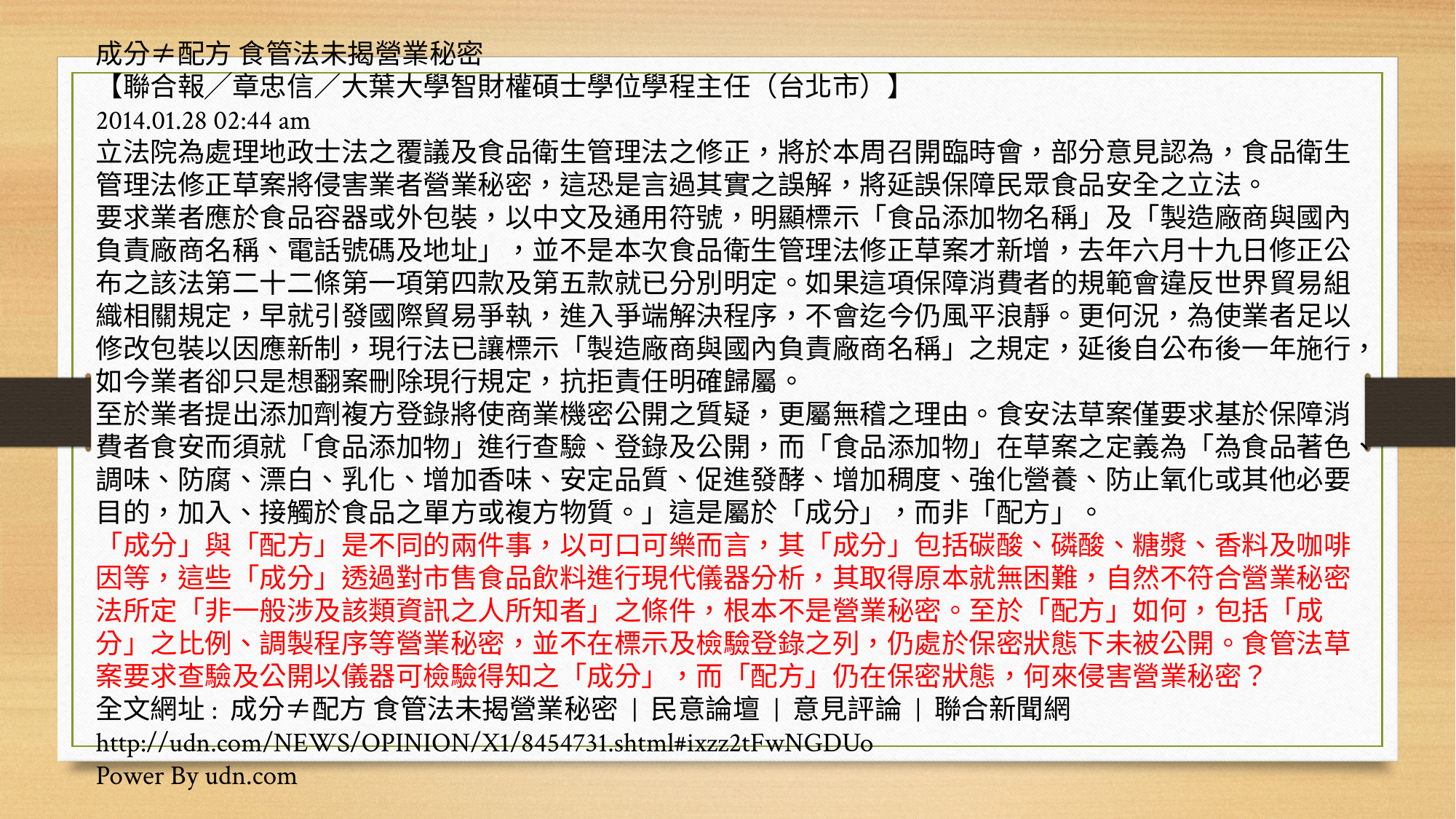

成分≠配方 食管法未揭營業秘密
【聯合報╱章忠信／大葉大學智財權碩士學位學程主任（台北市）】
2014.01.28 02:44 am
立法院為處理地政士法之覆議及食品衛生管理法之修正，將於本周召開臨時會，部分意見認為，食品衛生管理法修正草案將侵害業者營業秘密，這恐是言過其實之誤解，將延誤保障民眾食品安全之立法。
要求業者應於食品容器或外包裝，以中文及通用符號，明顯標示「食品添加物名稱」及「製造廠商與國內負責廠商名稱、電話號碼及地址」，並不是本次食品衛生管理法修正草案才新增，去年六月十九日修正公布之該法第二十二條第一項第四款及第五款就已分別明定。如果這項保障消費者的規範會違反世界貿易組織相關規定，早就引發國際貿易爭執，進入爭端解決程序，不會迄今仍風平浪靜。更何況，為使業者足以修改包裝以因應新制，現行法已讓標示「製造廠商與國內負責廠商名稱」之規定，延後自公布後一年施行，如今業者卻只是想翻案刪除現行規定，抗拒責任明確歸屬。
至於業者提出添加劑複方登錄將使商業機密公開之質疑，更屬無稽之理由。食安法草案僅要求基於保障消費者食安而須就「食品添加物」進行查驗、登錄及公開，而「食品添加物」在草案之定義為「為食品著色、調味、防腐、漂白、乳化、增加香味、安定品質、促進發酵、增加稠度、強化營養、防止氧化或其他必要目的，加入、接觸於食品之單方或複方物質。」這是屬於「成分」，而非「配方」。
「成分」與「配方」是不同的兩件事，以可口可樂而言，其「成分」包括碳酸、磷酸、糖漿、香料及咖啡因等，這些「成分」透過對市售食品飲料進行現代儀器分析，其取得原本就無困難，自然不符合營業秘密法所定「非一般涉及該類資訊之人所知者」之條件，根本不是營業秘密。至於「配方」如何，包括「成分」之比例、調製程序等營業秘密，並不在標示及檢驗登錄之列，仍處於保密狀態下未被公開。食管法草案要求查驗及公開以儀器可檢驗得知之「成分」，而「配方」仍在保密狀態，何來侵害營業秘密？
全文網址: 成分≠配方 食管法未揭營業秘密 | 民意論壇 | 意見評論 | 聯合新聞網 http://udn.com/NEWS/OPINION/X1/8454731.shtml#ixzz2tFwNGDUo
Power By udn.com